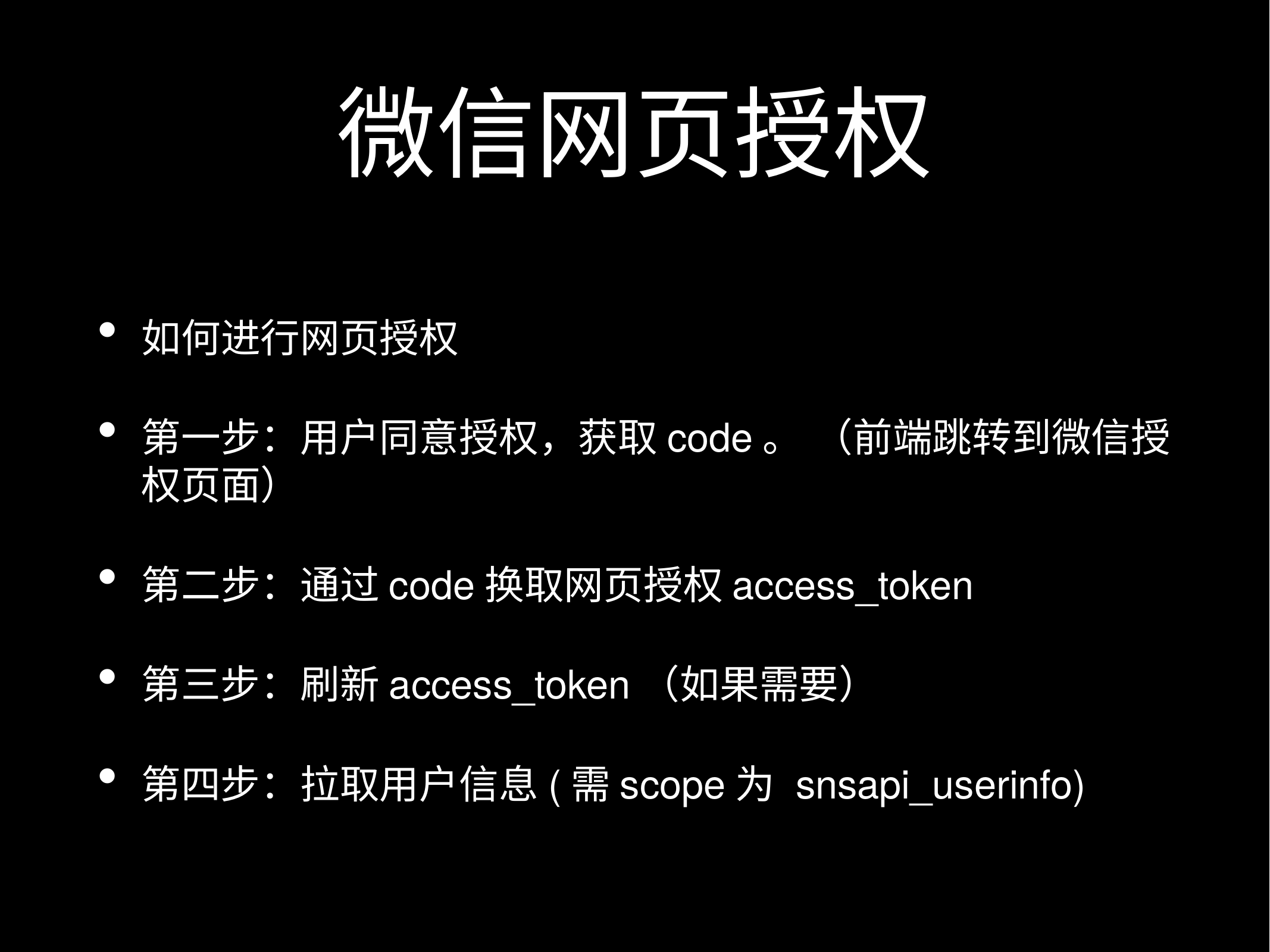

# 微信网页授权
如何进行网页授权
第一步：用户同意授权，获取code。 （前端跳转到微信授权页面）
第二步：通过code换取网页授权access_token
第三步：刷新access_token（如果需要）
第四步：拉取用户信息(需scope为 snsapi_userinfo)